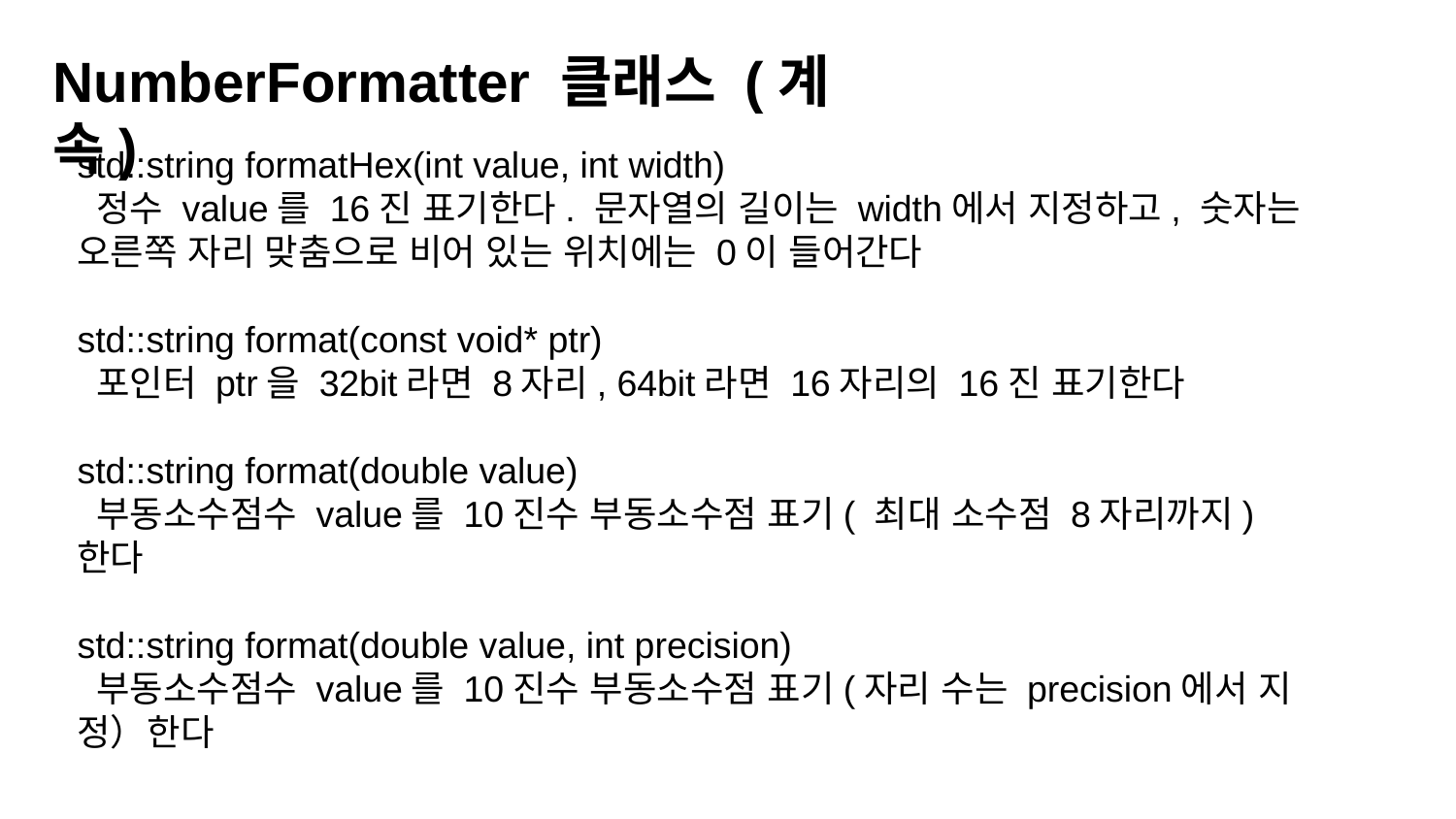

NumberFormatter 클래스 (계속)
std::string formatHex(int value, int width)
 정수 value를 16진 표기한다. 문자열의 길이는 width에서 지정하고, 숫자는 오른쪽 자리 맞춤으로 비어 있는 위치에는 0이 들어간다
std::string format(const void* ptr)
 포인터 ptr을 32bit라면 8자리, 64bit라면 16자리의 16진 표기한다
std::string format(double value)
 부동소수점수 value를 10진수 부동소수점 표기( 최대 소수점 8자리까지) 한다
std::string format(double value, int precision)
 부동소수점수 value를 10진수 부동소수점 표기(자리 수는 precision에서 지정）한다